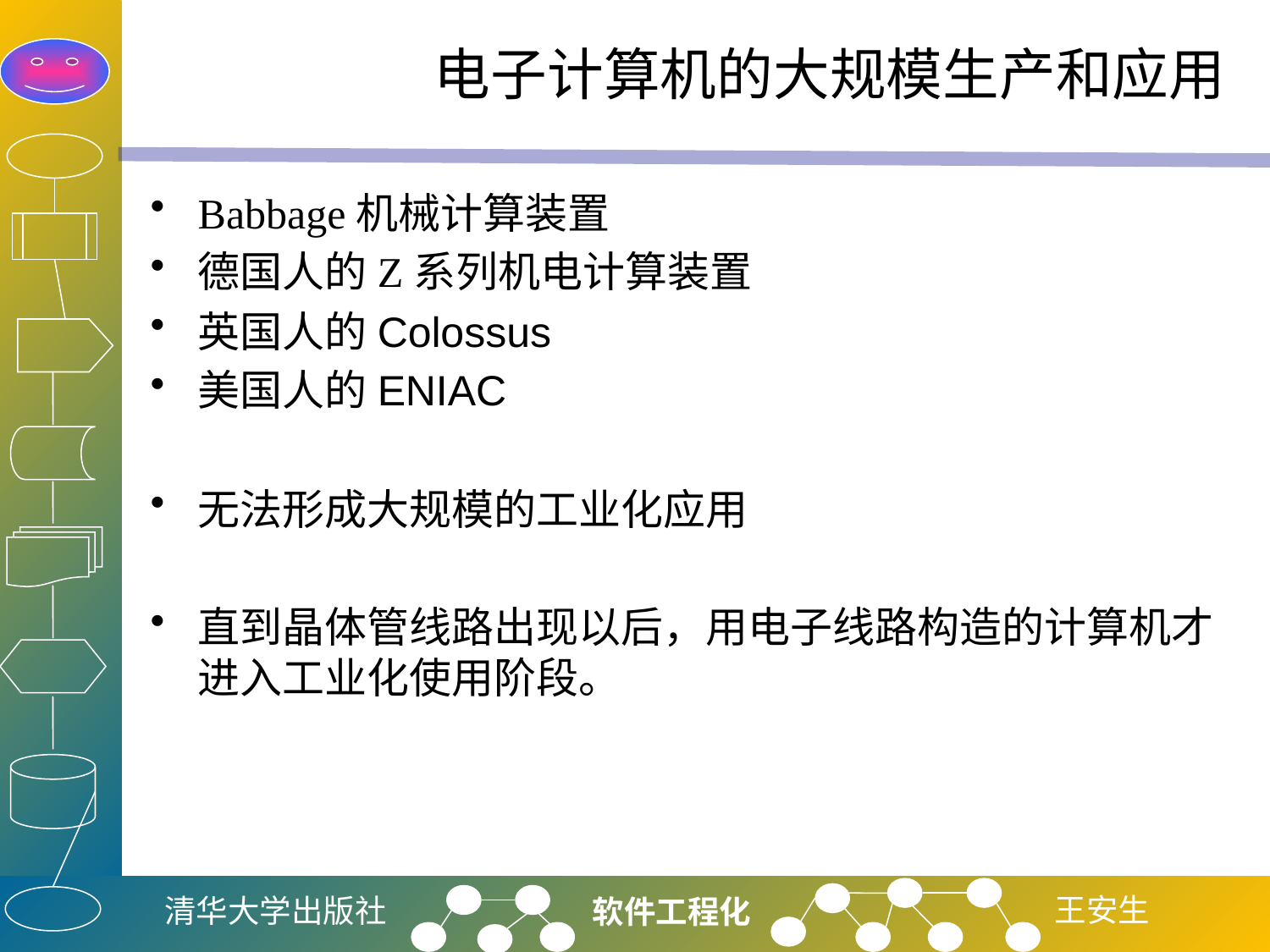

# 电子计算机的大规模生产和应用
Babbage机械计算装置
德国人的Z系列机电计算装置
英国人的Colossus
美国人的ENIAC

无法形成大规模的工业化应用

直到晶体管线路出现以后，用电子线路构造的计算机才进入工业化使用阶段。